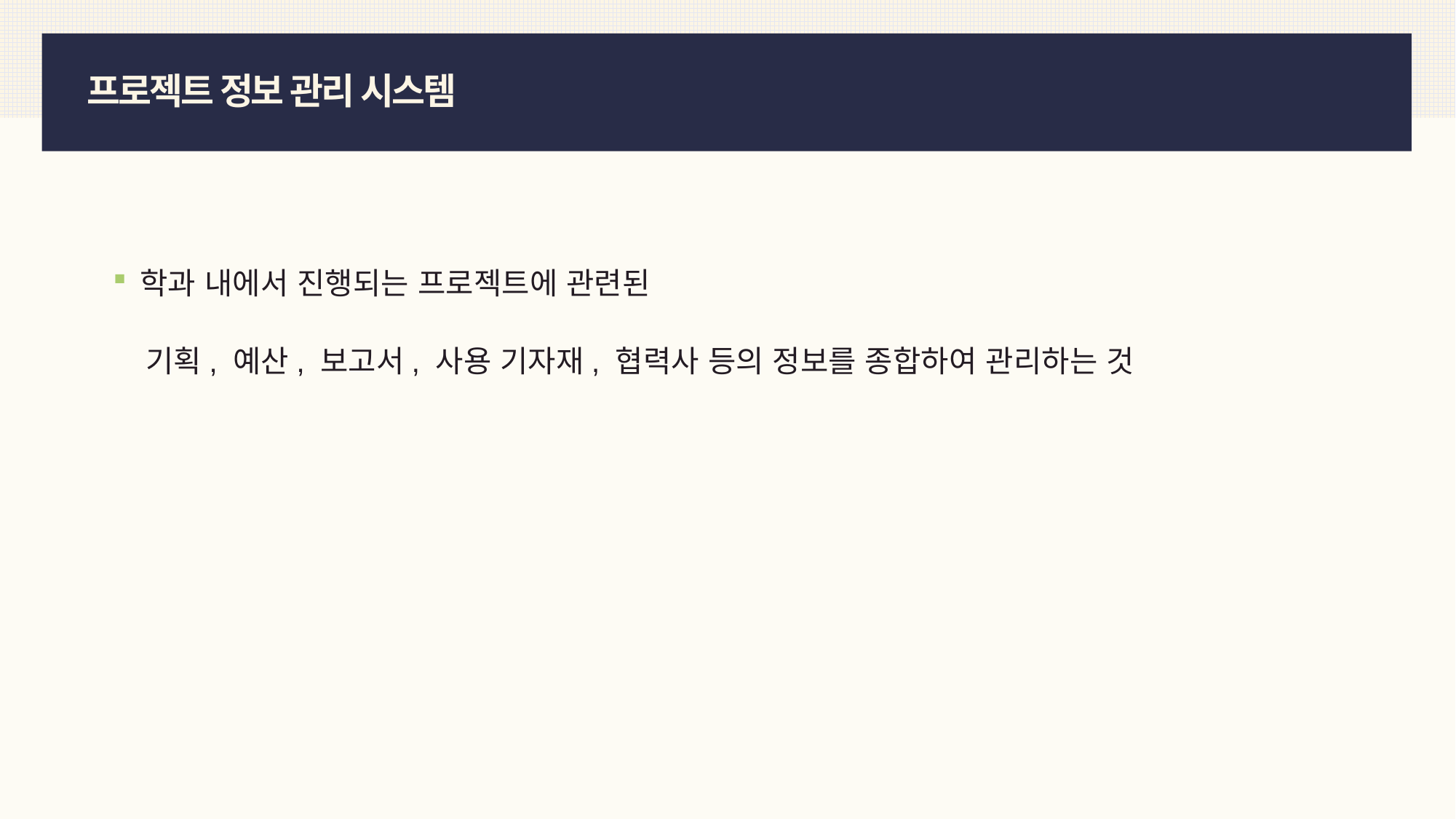

# 프로젝트 정보 관리 시스템
학과 내에서 진행되는 프로젝트에 관련된
   기획, 예산, 보고서, 사용 기자재, 협력사 등의 정보를 종합하여 관리하는 것